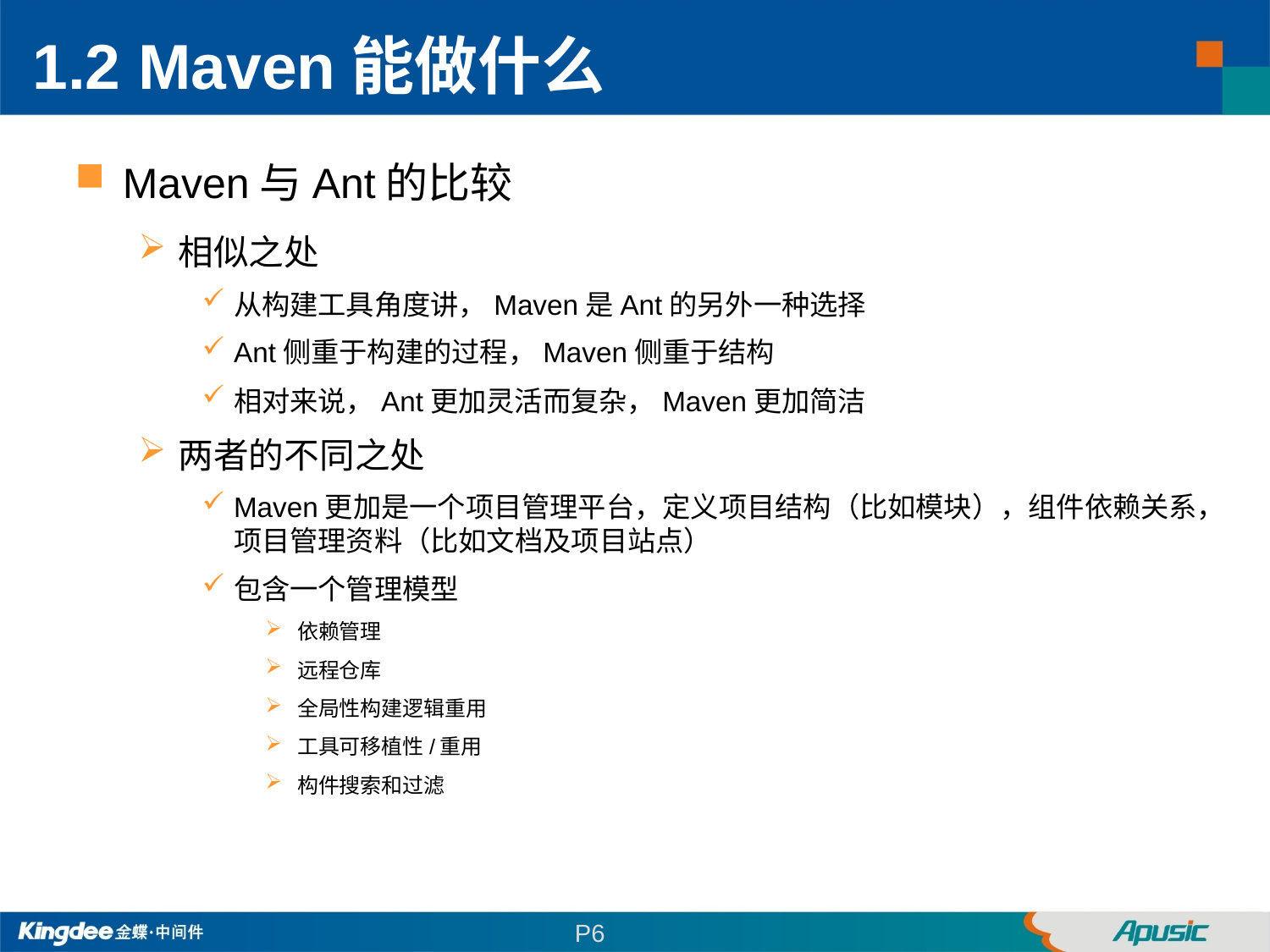

1.2 Maven能做什么
Maven与Ant的比较
相似之处
从构建工具角度讲，Maven是Ant的另外一种选择
Ant侧重于构建的过程，Maven侧重于结构
相对来说，Ant更加灵活而复杂，Maven更加简洁
两者的不同之处
Maven更加是一个项目管理平台，定义项目结构（比如模块），组件依赖关系，项目管理资料（比如文档及项目站点）
包含一个管理模型
依赖管理
远程仓库
全局性构建逻辑重用
工具可移植性/重用
构件搜索和过滤